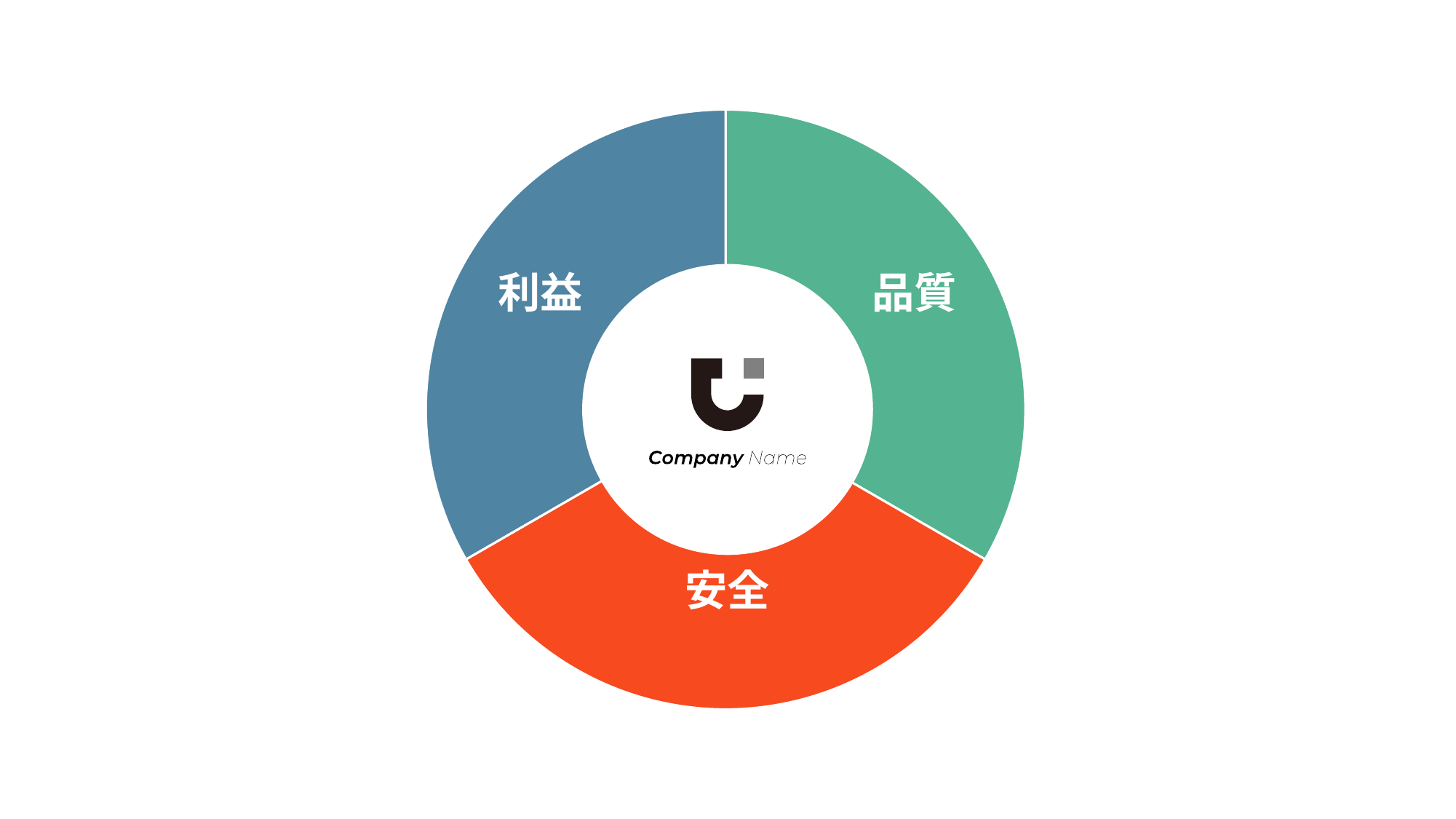

### Chart

| Category | 売上高 |
|---|---|
| 第 1 四半期 | 1.0 |
| 第 2 四半期 | 1.0 |
| 1 | 1.0 |
| 第 4 四半期 | 0.0 |
利益
品質

安全